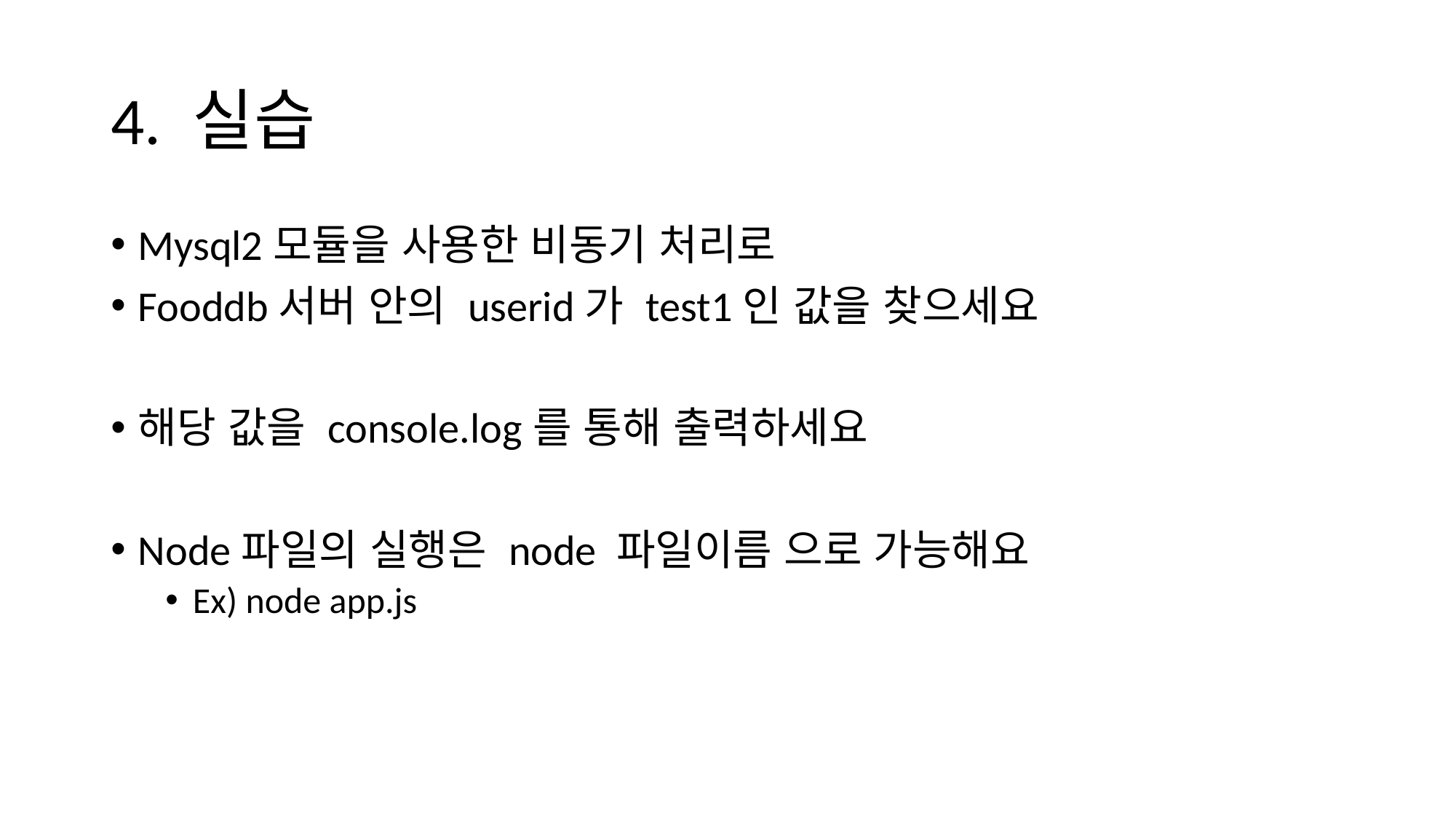

# 4. 실습
Mysql2모듈을 사용한 비동기 처리로
Fooddb서버 안의 userid가 test1인 값을 찾으세요

해당 값을 console.log를 통해 출력하세요

Node파일의 실행은 node 파일이름 으로 가능해요
Ex) node app.js